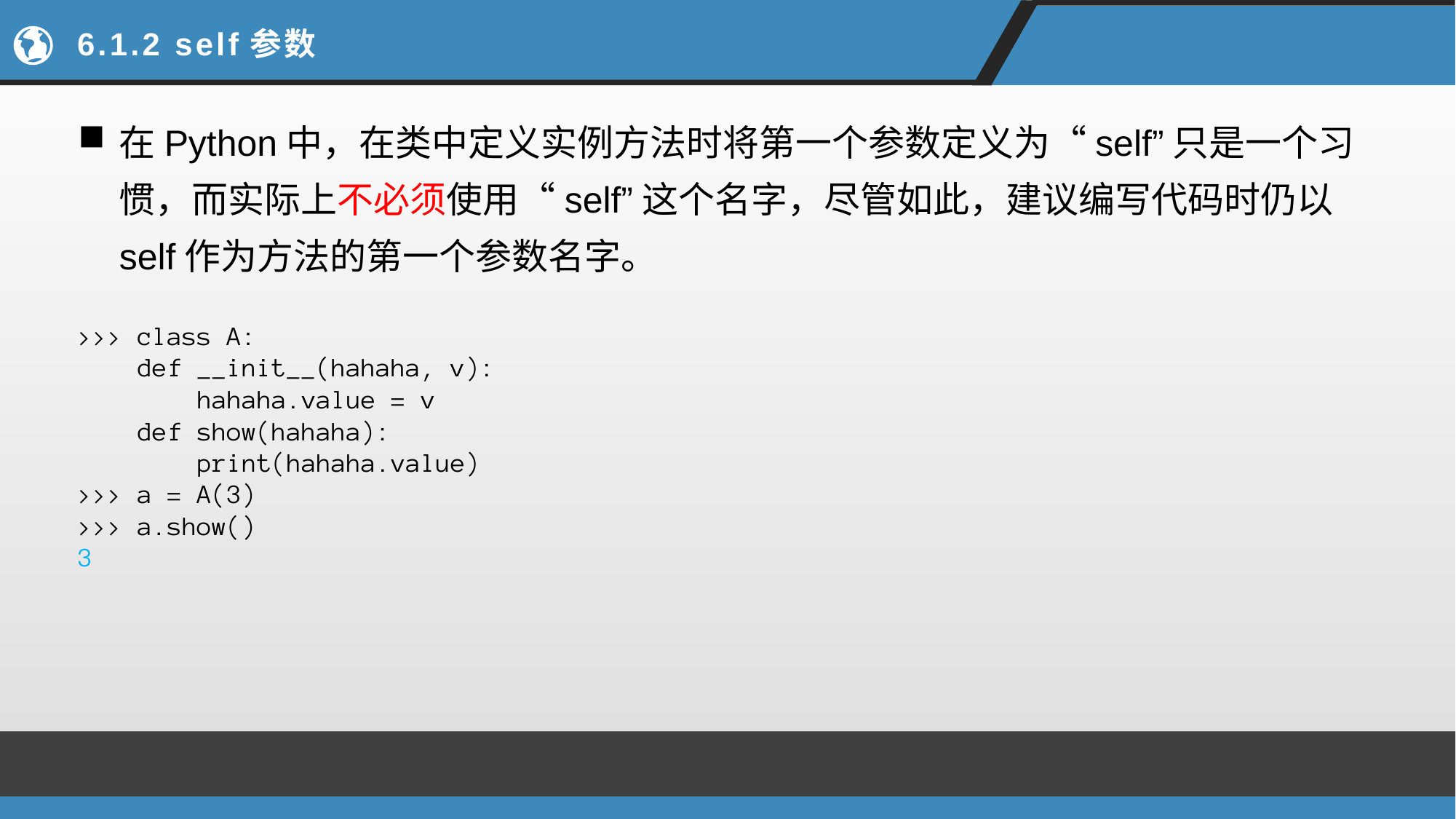

# 6.1.2 self参数

在Python中，在类中定义实例方法时将第一个参数定义为“self”只是一个习惯，而实际上不必须使用“self”这个名字，尽管如此，建议编写代码时仍以self作为方法的第一个参数名字。

>>> class A:
    def __init__(hahaha, v):
        hahaha.value = v
    def show(hahaha):
        print(hahaha.value)
>>> a = A(3)
>>> a.show()
3
9